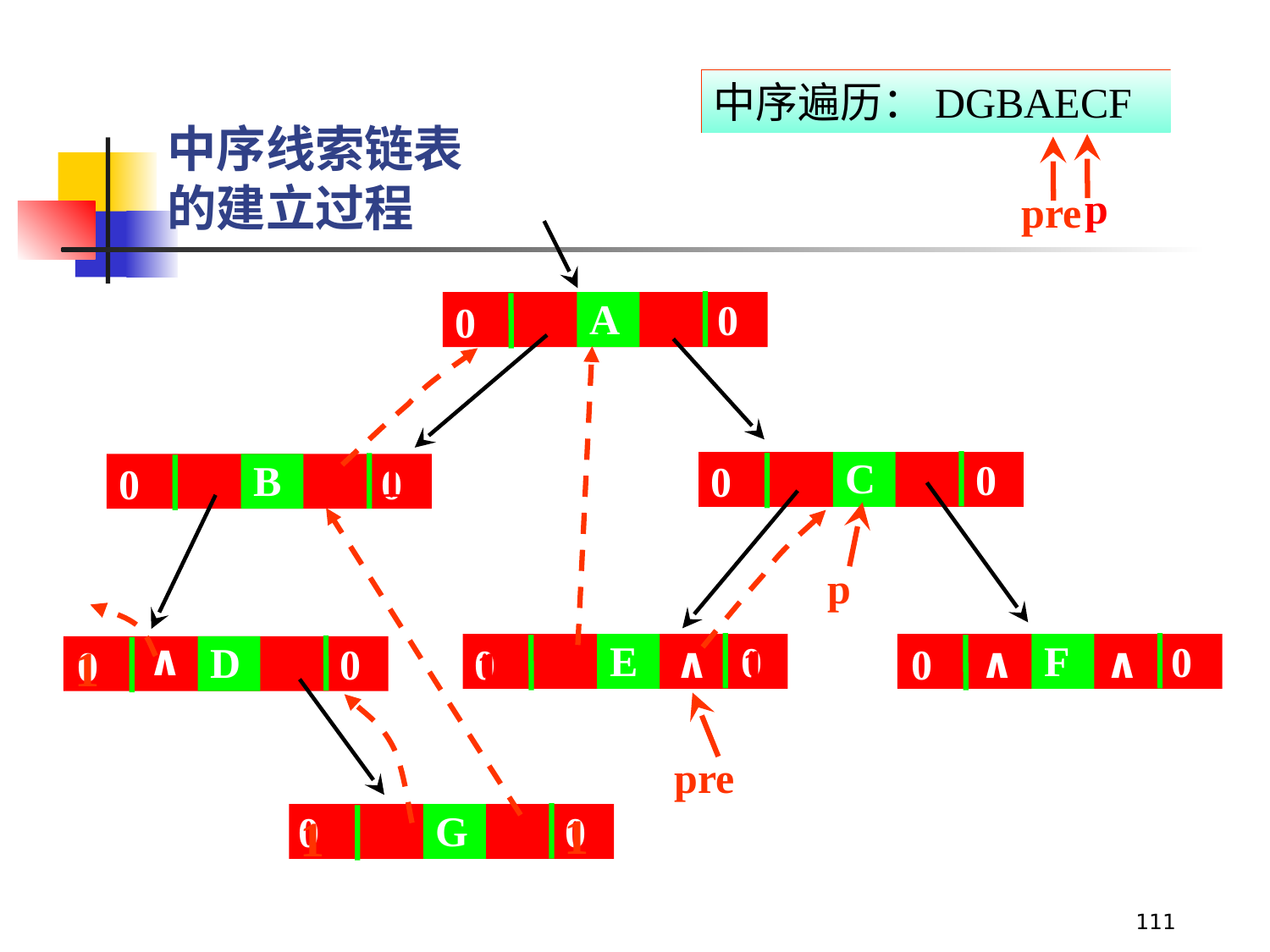

6.4 遍历二叉树和线索二叉树
中序遍历：DGBAECF
中序线索链表
的建立过程

p

pre
头指针

0

A

0

1

0

C

0

B

0
0

p

∧

1
0
0

E
∧

∧
F
∧

1
1
0
0
0

D

0

pre

1
0
0

G

1
111